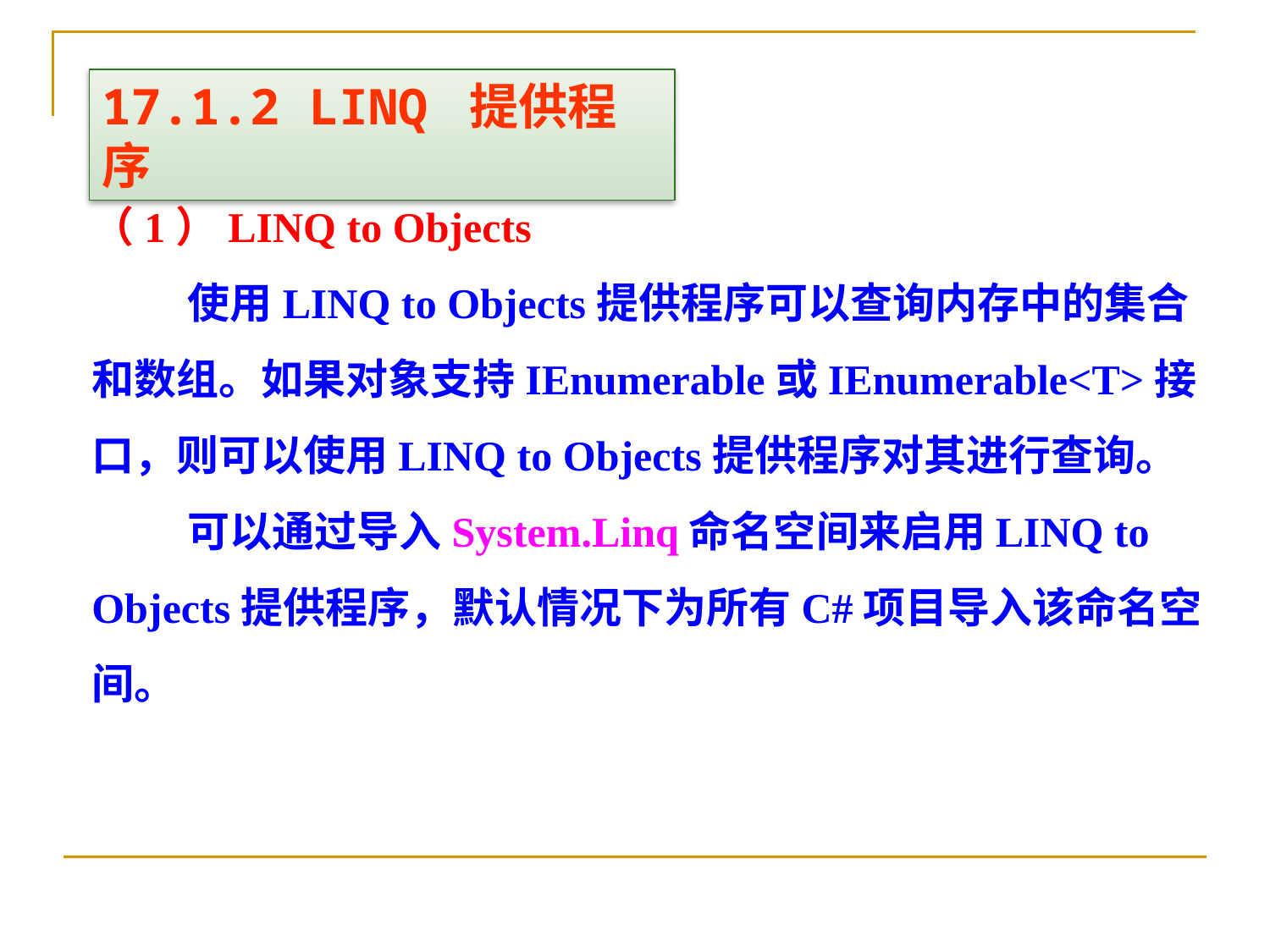

17.1.2 LINQ 提供程序
（1）LINQ to Objects
         使用LINQ to Objects提供程序可以查询内存中的集合和数组。如果对象支持IEnumerable或IEnumerable<T>接口，则可以使用LINQ to Objects提供程序对其进行查询。
         可以通过导入System.Linq命名空间来启用LINQ to Objects提供程序，默认情况下为所有C#项目导入该命名空间。